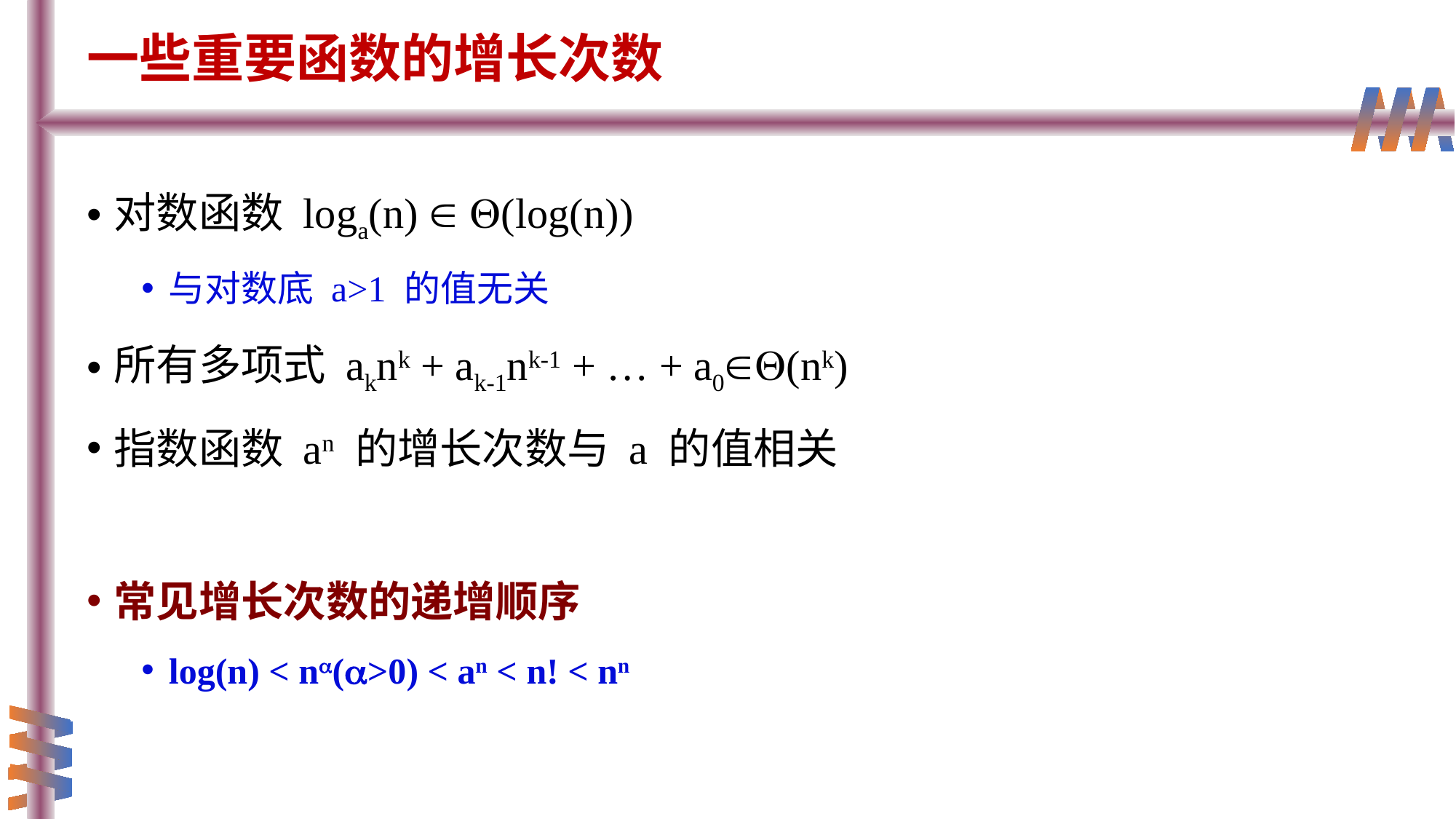

# 一些重要函数的增长次数
对数函数 loga(n) ∈ Θ(log(n))
与对数底 a>1 的值无关
所有多项式 aknk + ak-1nk-1 + … + a0∈Θ(nk)
指数函数 an 的增长次数与 a 的值相关

常见增长次数的递增顺序
log(n) < nα(α>0) < an < n! < nn